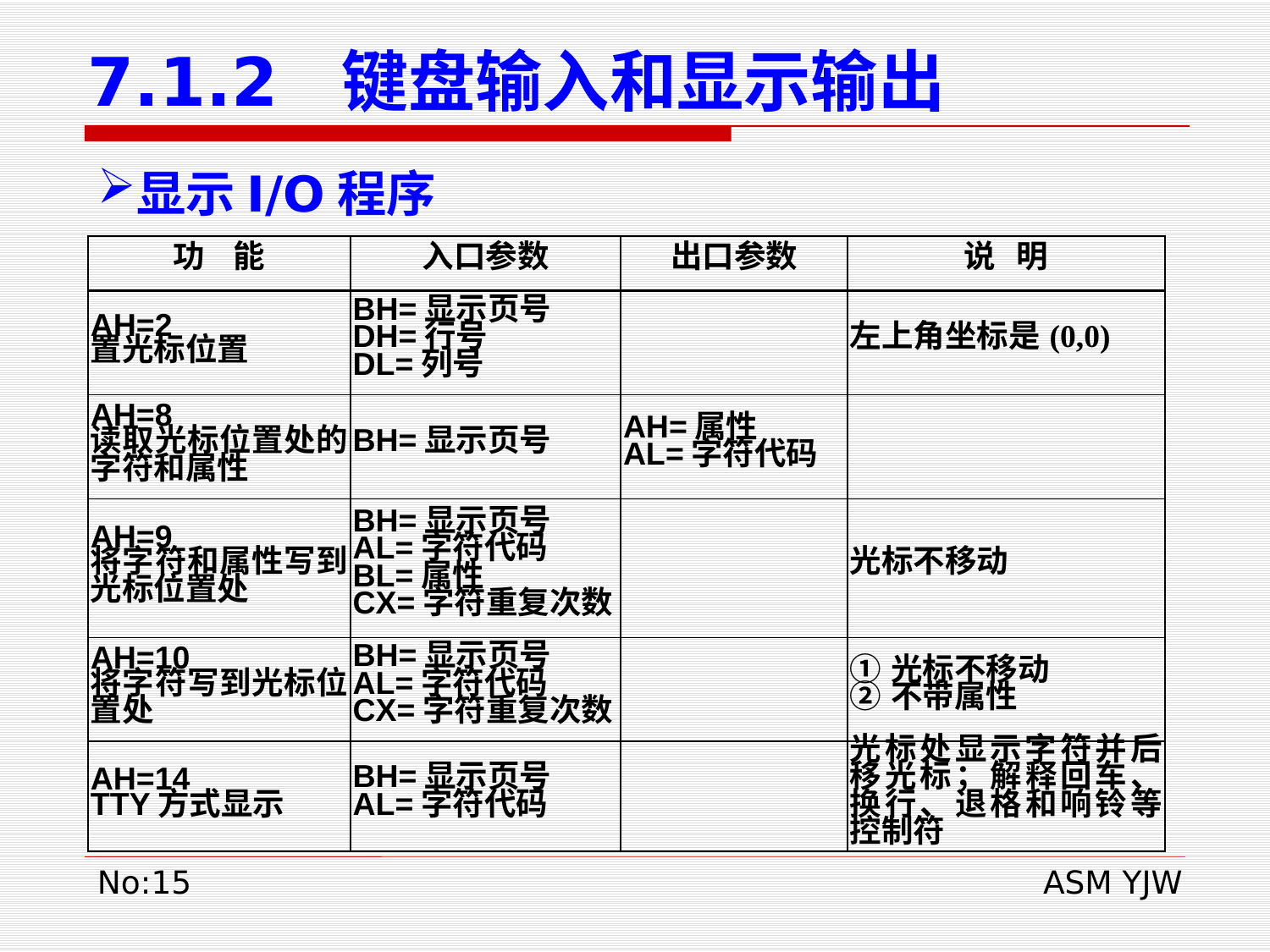

# 7.1.2  键盘输入和显示输出
显示I/O程序
| 功 能 | 入口参数 | 出口参数 | 说 明 |
| --- | --- | --- | --- |
| AH=2 置光标位置 | BH=显示页号 DH=行号 DL=列号 |  | 左上角坐标是(0,0) |
| AH=8 读取光标位置处的字符和属性 | BH=显示页号 | AH=属性 AL=字符代码 |  |
| AH=9 将字符和属性写到光标位置处 | BH=显示页号 AL=字符代码 BL=属性 CX=字符重复次数 |  | 光标不移动 |
| AH=10 将字符写到光标位置处 | BH=显示页号 AL=字符代码 CX=字符重复次数 |  | ①光标不移动 ②不带属性 |
| AH=14 TTY方式显示 | BH=显示页号 AL=字符代码 |  | 光标处显示字符并后移光标；解释回车、换行、退格和响铃等控制符 |

No:15